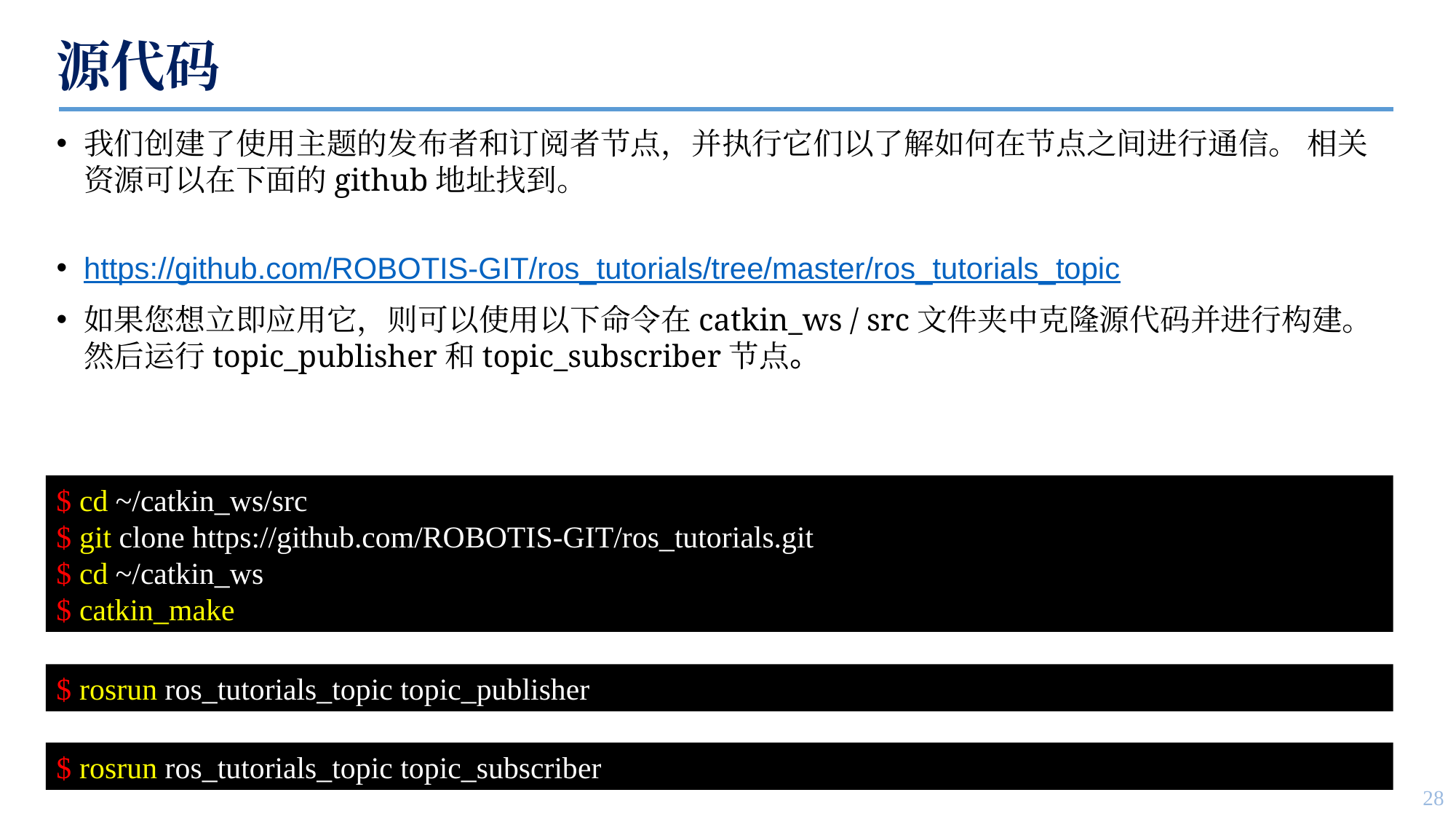

# 源代码
我们创建了使用主题的发布者和订阅者节点，并执行它们以了解如何在节点之间进行通信。 相关资源可以在下面的github地址找到。
https://github.com/ROBOTIS-GIT/ros_tutorials/tree/master/ros_tutorials_topic
如果您想立即应用它，则可以使用以下命令在catkin_ws / src文件夹中克隆源代码并进行构建。 然后运行topic_publisher和topic_subscriber节点。
$ cd ~/catkin_ws/src
$ git clone https://github.com/ROBOTIS-GIT/ros_tutorials.git
$ cd ~/catkin_ws
$ catkin_make
$ rosrun ros_tutorials_topic topic_publisher
$ rosrun ros_tutorials_topic topic_subscriber
28